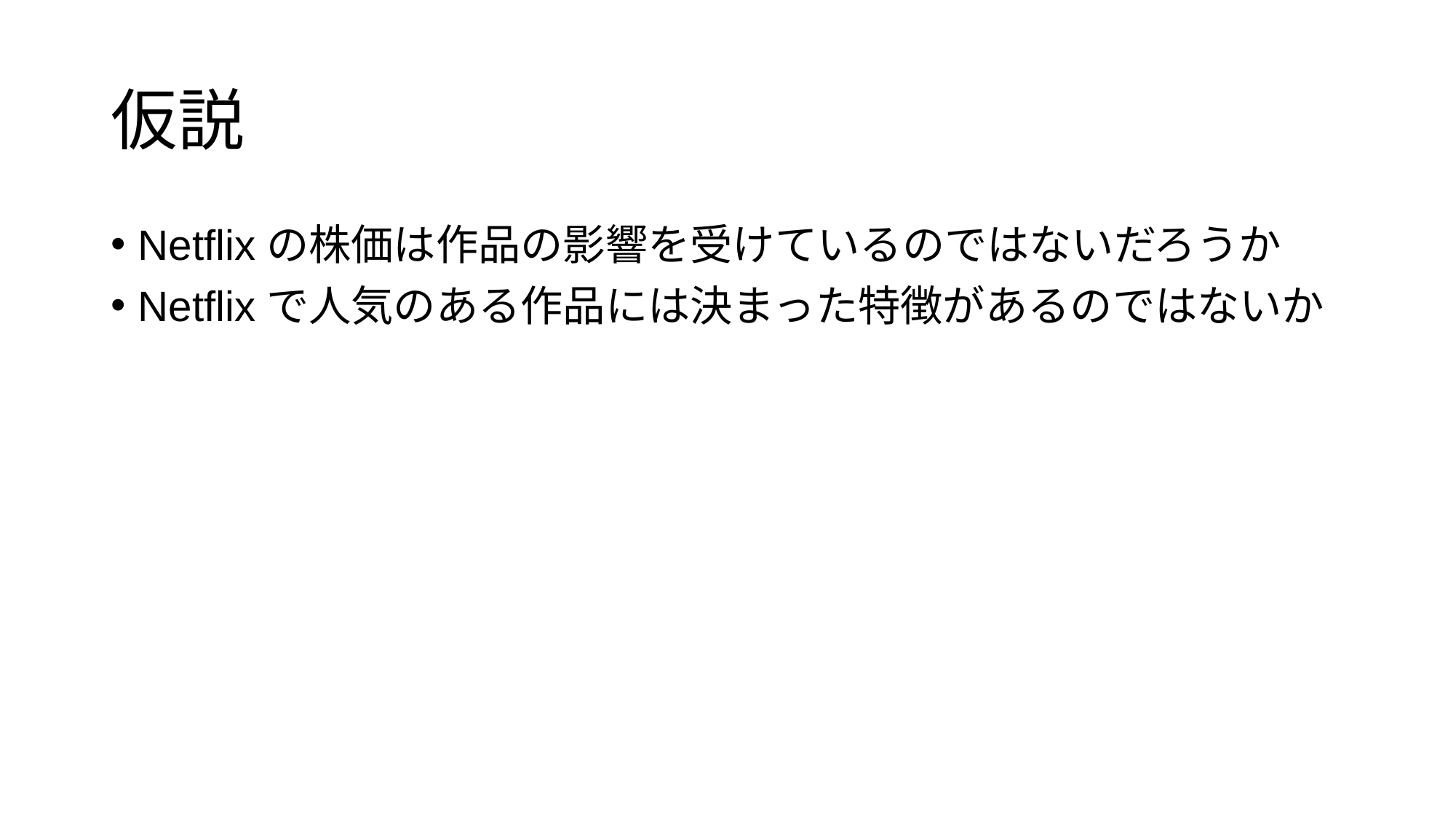

# 仮説
Netflixの株価は作品の影響を受けているのではないだろうか
Netflixで人気のある作品には決まった特徴があるのではないか